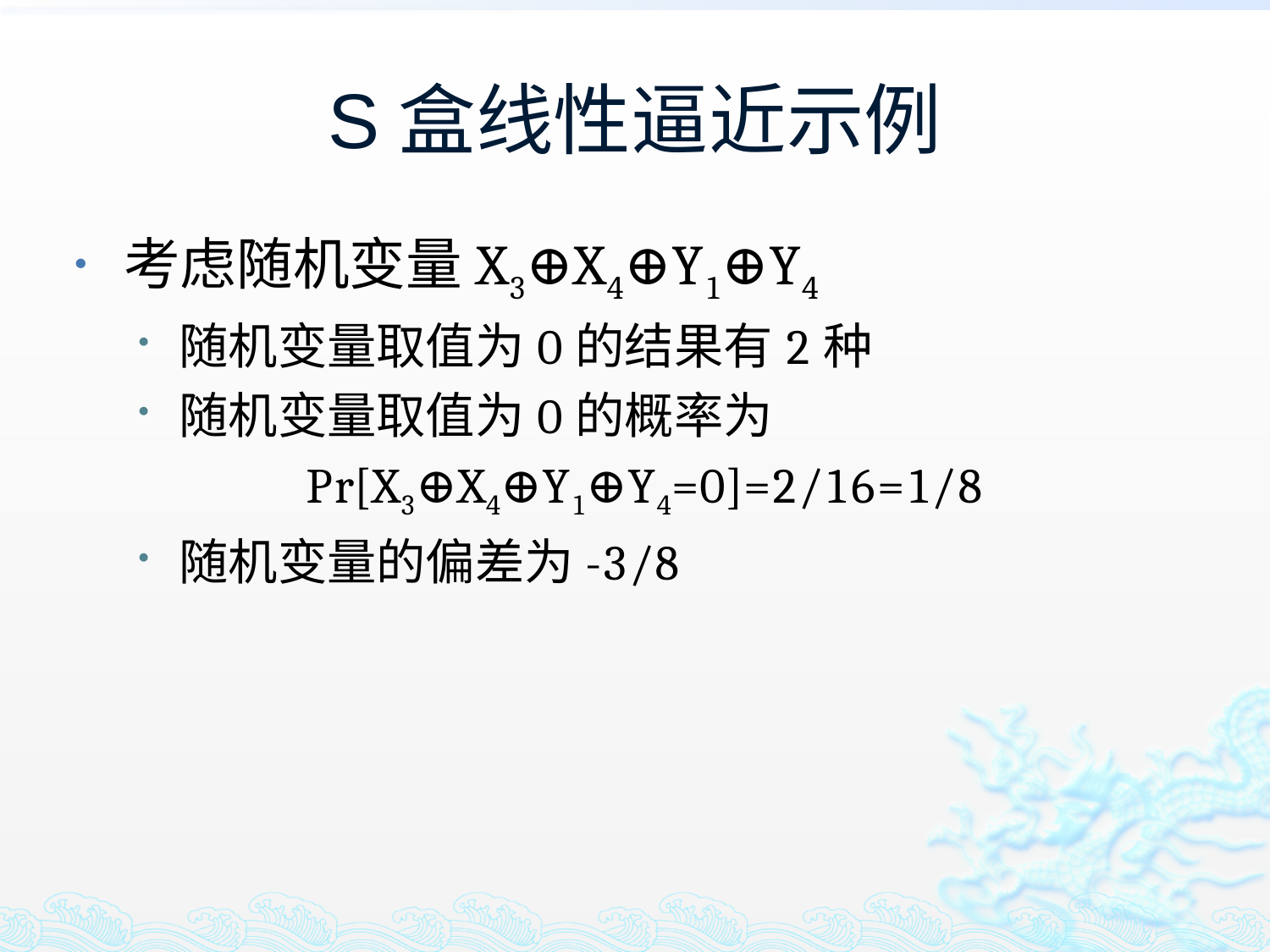

# S盒线性逼近示例
考虑随机变量X3⊕X4⊕Y1⊕Y4
随机变量取值为0的结果有2种
随机变量取值为0的概率为
		Pr[X3⊕X4⊕Y1⊕Y4=0]=2/16=1/8
随机变量的偏差为-3/8